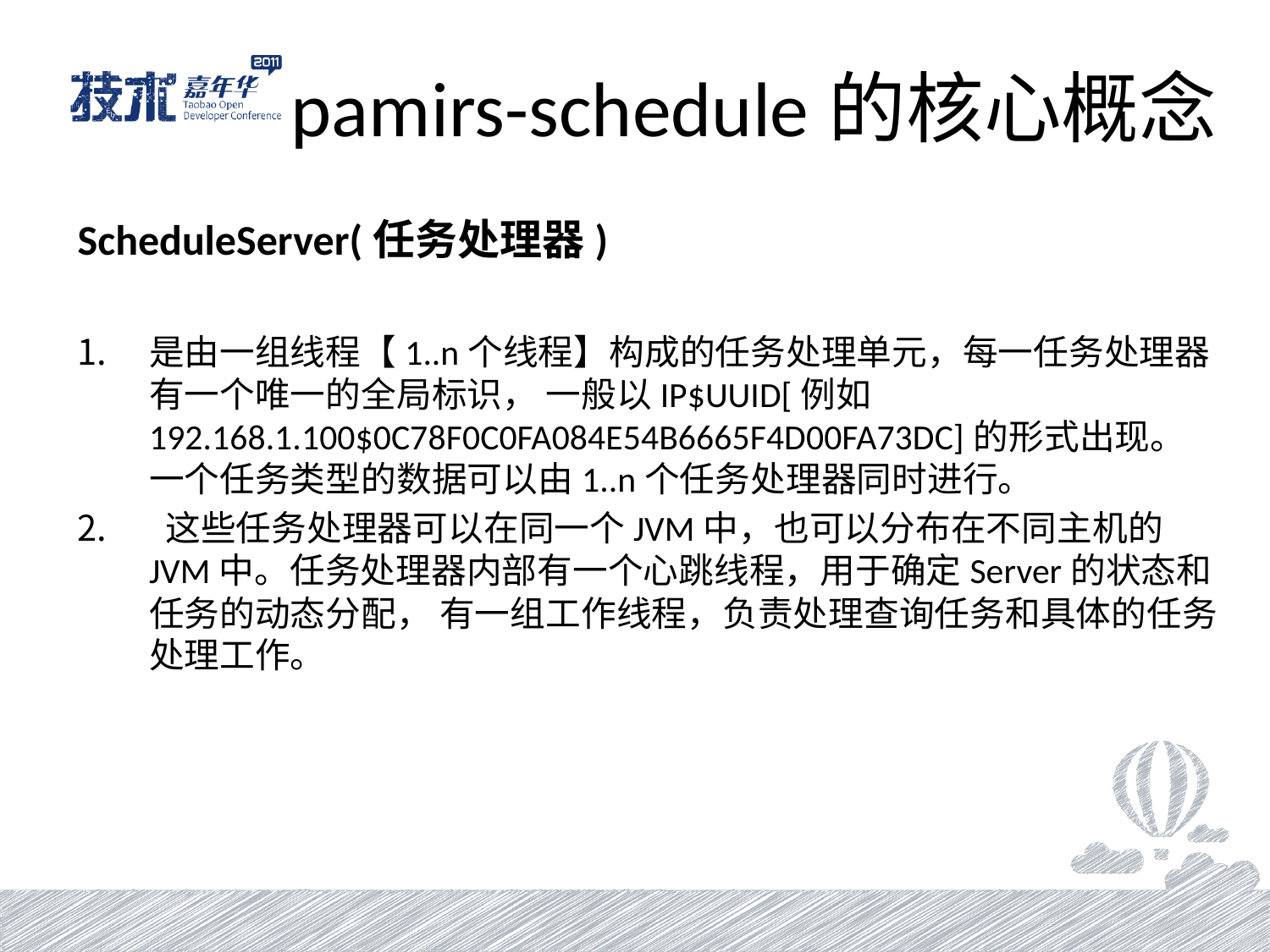

# pamirs-schedule的核心概念
ScheduleServer(任务处理器)

是由一组线程【1..n个线程】构成的任务处理单元，每一任务处理器有一个唯一的全局标识， 一般以IP$UUID[例如192.168.1.100$0C78F0C0FA084E54B6665F4D00FA73DC]的形式出现。 一个任务类型的数据可以由1..n个任务处理器同时进行。
 这些任务处理器可以在同一个JVM中，也可以分布在不同主机的JVM中。任务处理器内部有一个心跳线程，用于确定Server的状态和任务的动态分配， 有一组工作线程，负责处理查询任务和具体的任务处理工作。